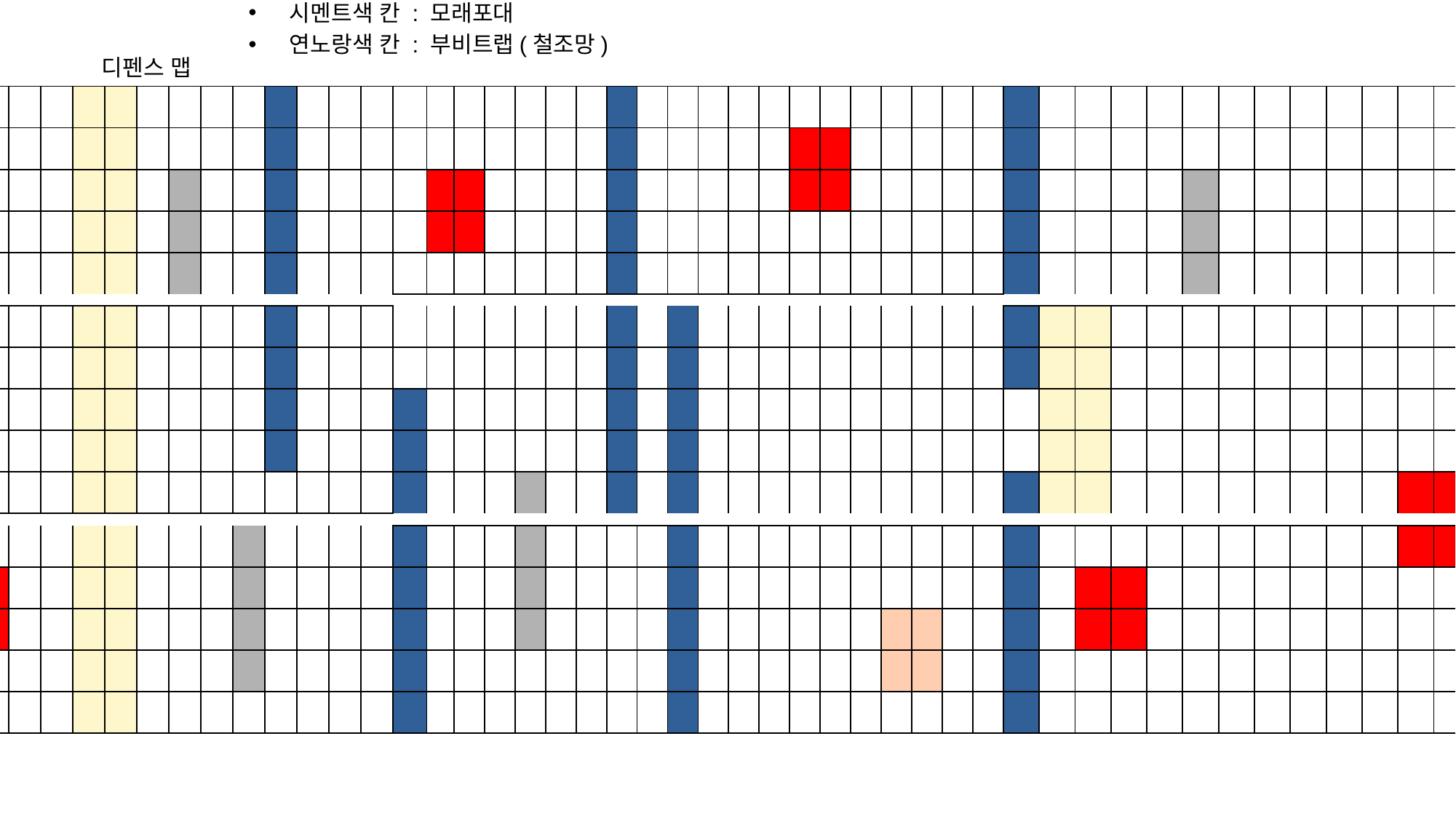

칸 당 3칸/ 가로 60칸, 세로 15칸
파란색 칸 : 장애물(바리케이트)
빨간색 칸 : 공성 장비(벙커/포탑)
검은색 칸 : 넥서스
시멘트색 칸 : 모래포대
연노랑색 칸 : 부비트랩(철조망)
# 디펜스 맵
|  |  |  |  |  |  |  |  |  |  |  |  |  |  |  |  |  |  |  |  |
| --- | --- | --- | --- | --- | --- | --- | --- | --- | --- | --- | --- | --- | --- | --- | --- | --- | --- | --- | --- |
|  |  |  |  |  |  |  |  |  |  |  |  |  |  |  |  |  |  |  |  |
|  |  |  |  |  |  |  |  |  |  |  |  |  |  |  |  |  |  |  |  |
|  |  |  |  |  |  |  |  |  |  |  |  |  |  |  |  |  |  |  |  |
|  |  |  |  |  |  |  |  |  |  |  |  |  |  |  |  |  |  |  |  |
|  |  |  |  |  |  |  |  |  |  |  |  |  |  |  |  |  |  |  |  |
| --- | --- | --- | --- | --- | --- | --- | --- | --- | --- | --- | --- | --- | --- | --- | --- | --- | --- | --- | --- |
|  |  |  |  |  |  |  |  |  |  |  |  |  |  |  |  |  |  |  |  |
|  |  |  |  |  |  |  |  |  |  |  |  |  |  |  |  |  |  |  |  |
|  |  |  |  |  |  |  |  |  |  |  |  |  |  |  |  |  |  |  |  |
|  |  |  |  |  |  |  |  |  |  |  |  |  |  |  |  |  |  |  |  |
|  |  |  |  |  |  |  |  |  |  |  |  |  |  |  |  |  |  |  |  |
| --- | --- | --- | --- | --- | --- | --- | --- | --- | --- | --- | --- | --- | --- | --- | --- | --- | --- | --- | --- |
|  |  |  |  |  |  |  |  |  |  |  |  |  |  |  |  |  |  |  |  |
|  |  |  |  |  |  |  |  |  |  |  |  |  |  |  |  |  |  |  |  |
|  |  |  |  |  |  |  |  |  |  |  |  |  |  |  |  |  |  |  |  |
|  |  |  |  |  |  |  |  |  |  |  |  |  |  |  |  |  |  |  |  |
|  |  |  |  |  |  |  |  |  |  |  |  |  |  |  |  |  |  |  |  |
| --- | --- | --- | --- | --- | --- | --- | --- | --- | --- | --- | --- | --- | --- | --- | --- | --- | --- | --- | --- |
|  |  |  |  |  |  |  |  |  |  |  |  |  |  |  |  |  |  |  |  |
|  |  |  |  |  |  |  |  |  |  |  |  |  |  |  |  |  |  |  |  |
|  |  |  |  |  |  |  |  |  |  |  |  |  |  |  |  |  |  |  |  |
|  |  |  |  |  |  |  |  |  |  |  |  |  |  |  |  |  |  |  |  |
|  |  |  |  |  |  |  |  |  |  |  |  |  |  |  |  |  |  |  |  |
| --- | --- | --- | --- | --- | --- | --- | --- | --- | --- | --- | --- | --- | --- | --- | --- | --- | --- | --- | --- |
|  |  |  |  |  |  |  |  |  |  |  |  |  |  |  |  |  |  |  |  |
|  |  |  |  |  |  |  |  |  |  |  |  |  |  |  |  |  |  |  |  |
|  |  |  |  |  |  |  |  |  |  |  |  |  |  |  |  |  |  |  |  |
|  |  |  |  |  |  |  |  |  |  |  |  |  |  |  |  |  |  |  |  |
|  |  |  |  |  |  |  |  |  |  |  |  |  |  |  |  |  |  |  |  |
| --- | --- | --- | --- | --- | --- | --- | --- | --- | --- | --- | --- | --- | --- | --- | --- | --- | --- | --- | --- |
|  |  |  |  |  |  |  |  |  |  |  |  |  |  |  |  |  |  |  |  |
|  |  |  |  |  |  |  |  |  |  |  |  |  |  |  |  |  |  |  |  |
|  |  |  |  |  |  |  |  |  |  |  |  |  |  |  |  |  |  |  |  |
|  |  |  |  |  |  |  |  |  |  |  |  |  |  |  |  |  |  |  |  |
|  |  |  |  |  |  |  |  |  |  |  |  |  |  |  |  |  |  |  |  |
| --- | --- | --- | --- | --- | --- | --- | --- | --- | --- | --- | --- | --- | --- | --- | --- | --- | --- | --- | --- |
|  |  |  |  |  |  |  |  |  |  |  |  |  |  |  |  |  |  |  |  |
|  |  |  |  |  |  |  |  |  |  |  |  |  |  |  |  |  |  |  |  |
|  |  |  |  |  |  |  |  |  |  |  |  |  |  |  |  |  |  |  |  |
|  |  |  |  |  |  |  |  |  |  |  |  |  |  |  |  |  |  |  |  |
|  |  |  |  |  |  |  |  |  |  |  |  |  |  |  |  |  |  |  |  |
| --- | --- | --- | --- | --- | --- | --- | --- | --- | --- | --- | --- | --- | --- | --- | --- | --- | --- | --- | --- |
|  |  |  |  |  |  |  |  |  |  |  |  |  |  |  |  |  |  |  |  |
|  |  |  |  |  |  |  |  |  |  |  |  |  |  |  |  |  |  |  |  |
|  |  |  |  |  |  |  |  |  |  |  |  |  |  |  |  |  |  |  |  |
|  |  |  |  |  |  |  |  |  |  |  |  |  |  |  |  |  |  |  |  |
|  |  |  |  |  |  |  |  |  |  |  |  |  |  |  |  |  |  |  |  |
| --- | --- | --- | --- | --- | --- | --- | --- | --- | --- | --- | --- | --- | --- | --- | --- | --- | --- | --- | --- |
|  |  |  |  |  |  |  |  |  |  |  |  |  |  |  |  |  |  |  |  |
|  |  |  |  |  |  |  |  |  |  |  |  |  |  |  |  |  |  |  |  |
|  |  |  |  |  |  |  |  |  |  |  |  |  |  |  |  |  |  |  |  |
|  |  |  |  |  |  |  |  |  |  |  |  |  |  |  |  |  |  |  |  |